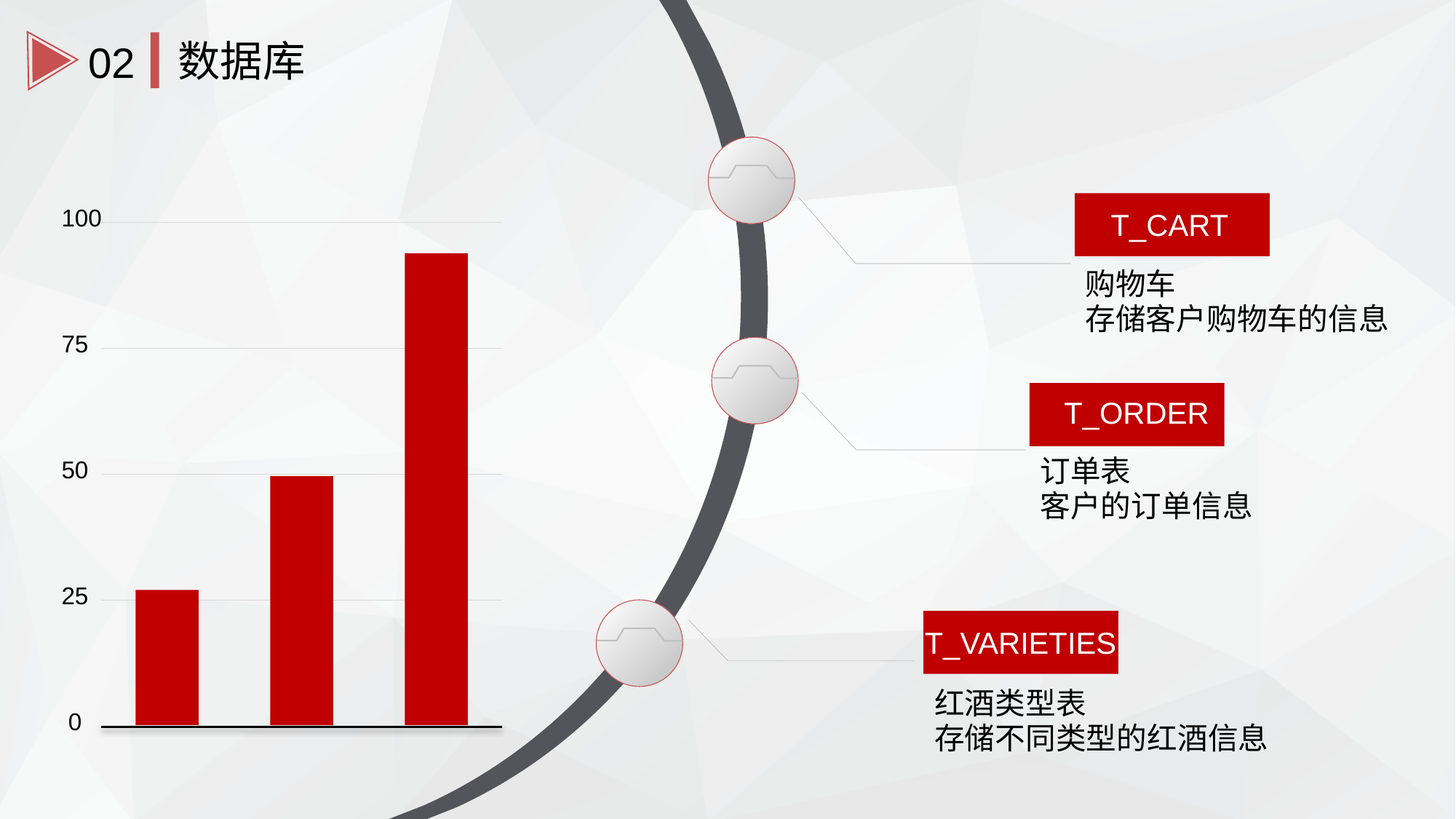

数据库
02

T_CART
购物车
存储客户购物车的信息

100
75

T_ORDER
订单表
客户的订单信息

50

25

T_VARIETIES
红酒类型表
存储不同类型的红酒信息

 0